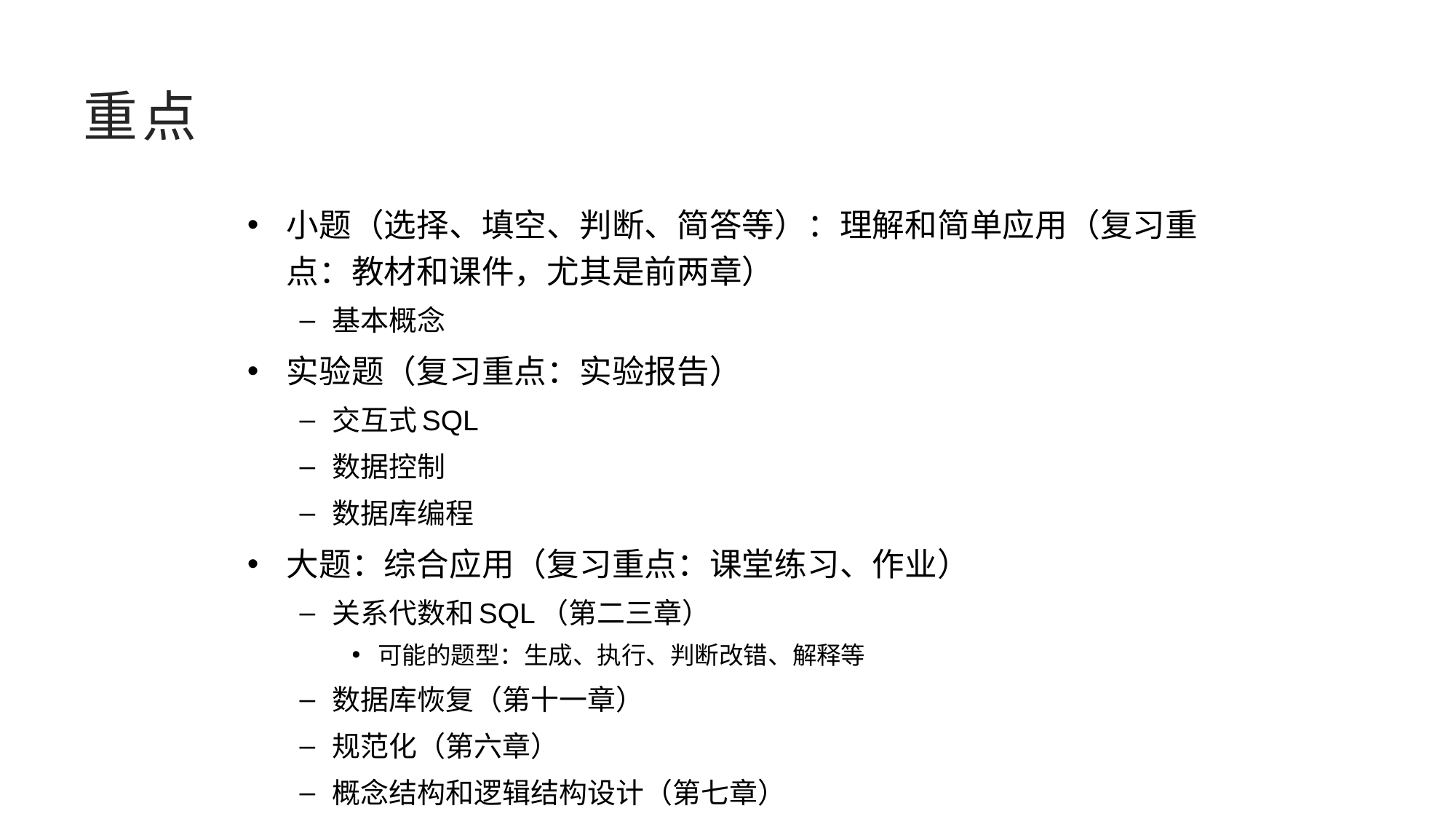

# 重点
小题（选择、填空、判断、简答等）：理解和简单应用（复习重点：教材和课件，尤其是前两章）
基本概念
实验题（复习重点：实验报告）
交互式SQL
数据控制
数据库编程
大题：综合应用（复习重点：课堂练习、作业）
关系代数和SQL（第二三章）
可能的题型：生成、执行、判断改错、解释等
数据库恢复（第十一章）
规范化（第六章）
概念结构和逻辑结构设计（第七章）